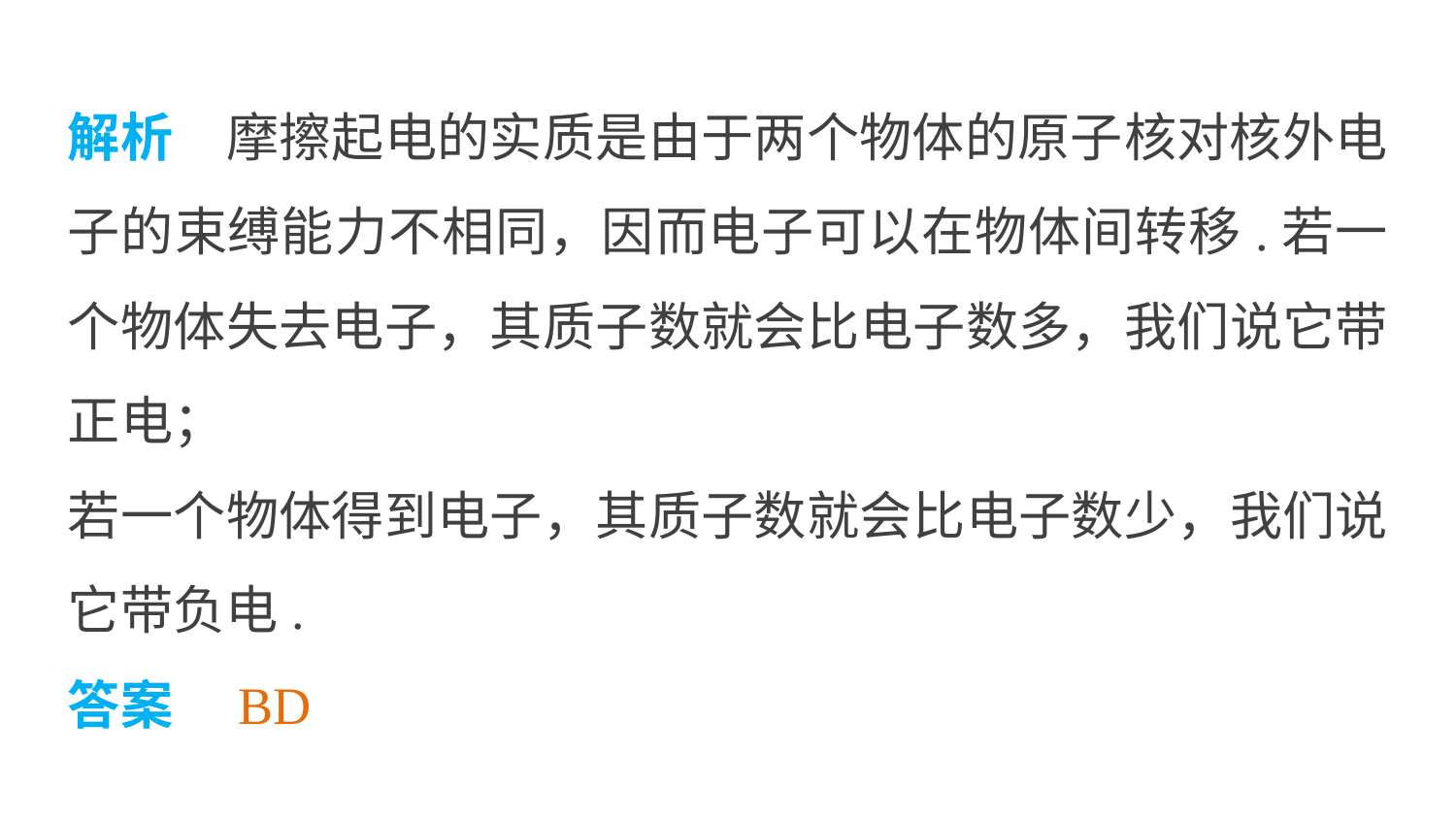

解析　摩擦起电的实质是由于两个物体的原子核对核外电子的束缚能力不相同，因而电子可以在物体间转移.若一个物体失去电子，其质子数就会比电子数多，我们说它带正电；
若一个物体得到电子，其质子数就会比电子数少，我们说它带负电.
答案　BD